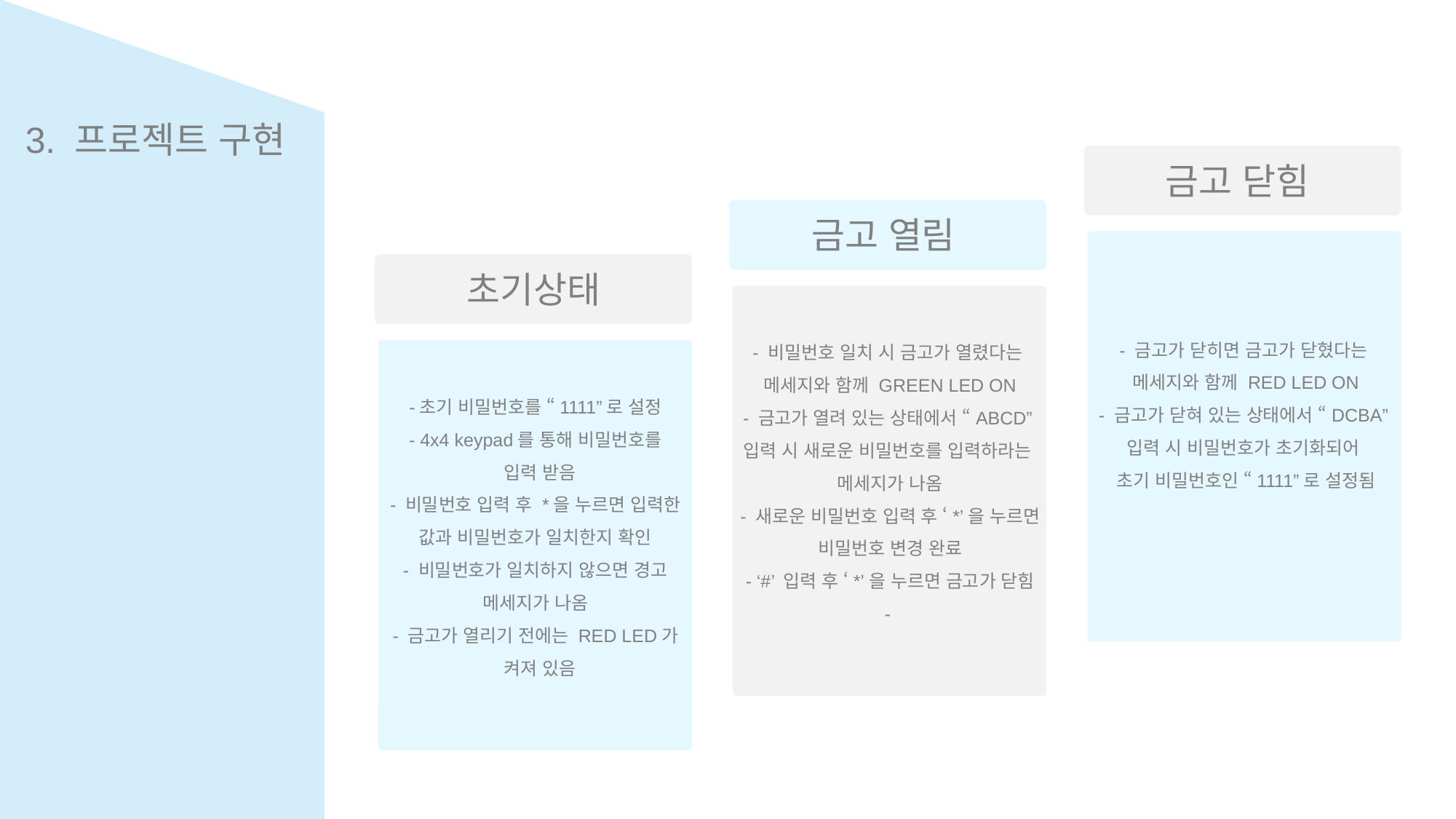

3. 프로젝트 구현

금고 닫힘

- 금고가 닫히면 금고가 닫혔다는
메세지와 함께 RED LED ON
- 금고가 닫혀 있는 상태에서 “DCBA”
입력 시 비밀번호가 초기화되어
초기 비밀번호인 “1111”로 설정됨

금고 열림

- 비밀번호 일치 시 금고가 열렸다는
메세지와 함께 GREEN LED ON
- 금고가 열려 있는 상태에서 “ABCD”
입력 시 새로운 비밀번호를 입력하라는
메세지가 나옴
- 새로운 비밀번호 입력 후 ‘*’을 누르면
비밀번호 변경 완료
- ‘#’ 입력 후 ‘*’을 누르면 금고가 닫힘
-

초기상태

-초기 비밀번호를 “1111”로 설정
- 4x4 keypad를 통해 비밀번호를
 입력 받음
- 비밀번호 입력 후 *을 누르면 입력한
값과 비밀번호가 일치한지 확인
- 비밀번호가 일치하지 않으면 경고
메세지가 나옴
- 금고가 열리기 전에는 RED LED가
 켜져 있음